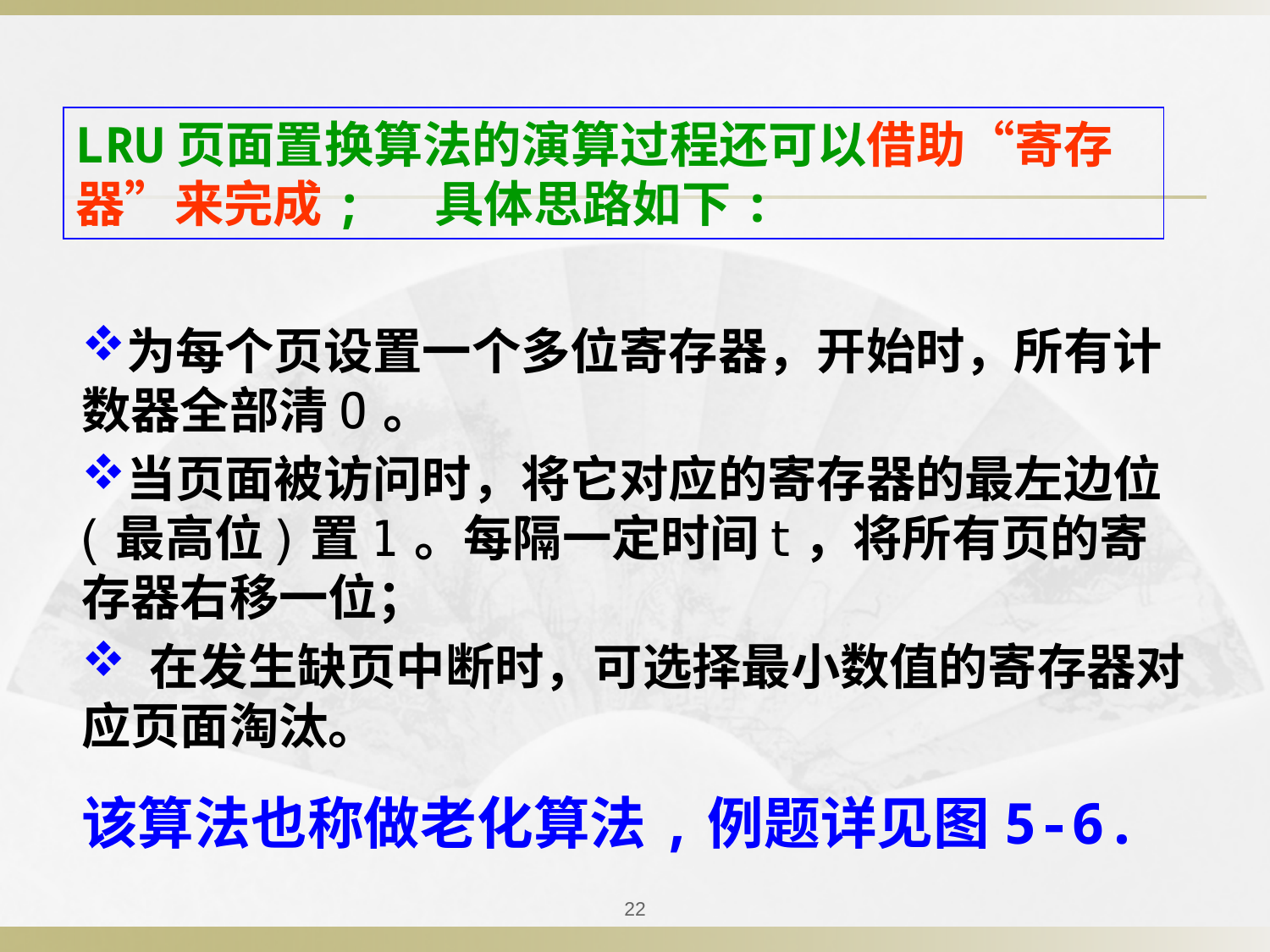

LRU页面置换算法的演算过程还可以借助“寄存器”来完成;  具体思路如下:

为每个页设置一个多位寄存器，开始时，所有计数器全部清0。
当页面被访问时，将它对应的寄存器的最左边位(最高位)置1。每隔一定时间t，将所有页的寄存器右移一位；
 在发生缺页中断时，可选择最小数值的寄存器对应页面淘汰。
该算法也称做老化算法,例题详见图5-6.
22